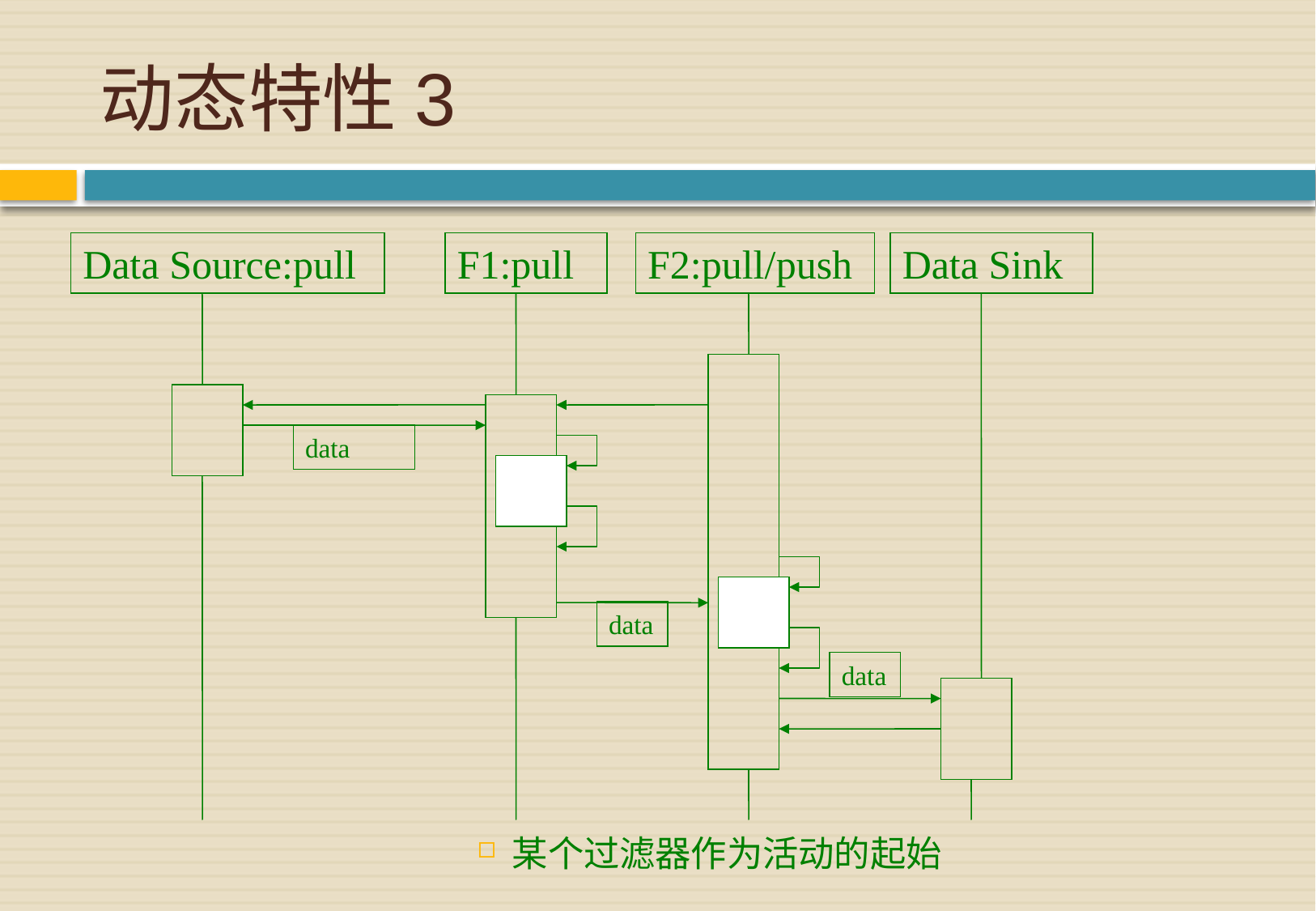

# 动态特性3
Data Source:pull
F1:pull
F2:pull/push
Data Sink

data

data

data

某个过滤器作为活动的起始